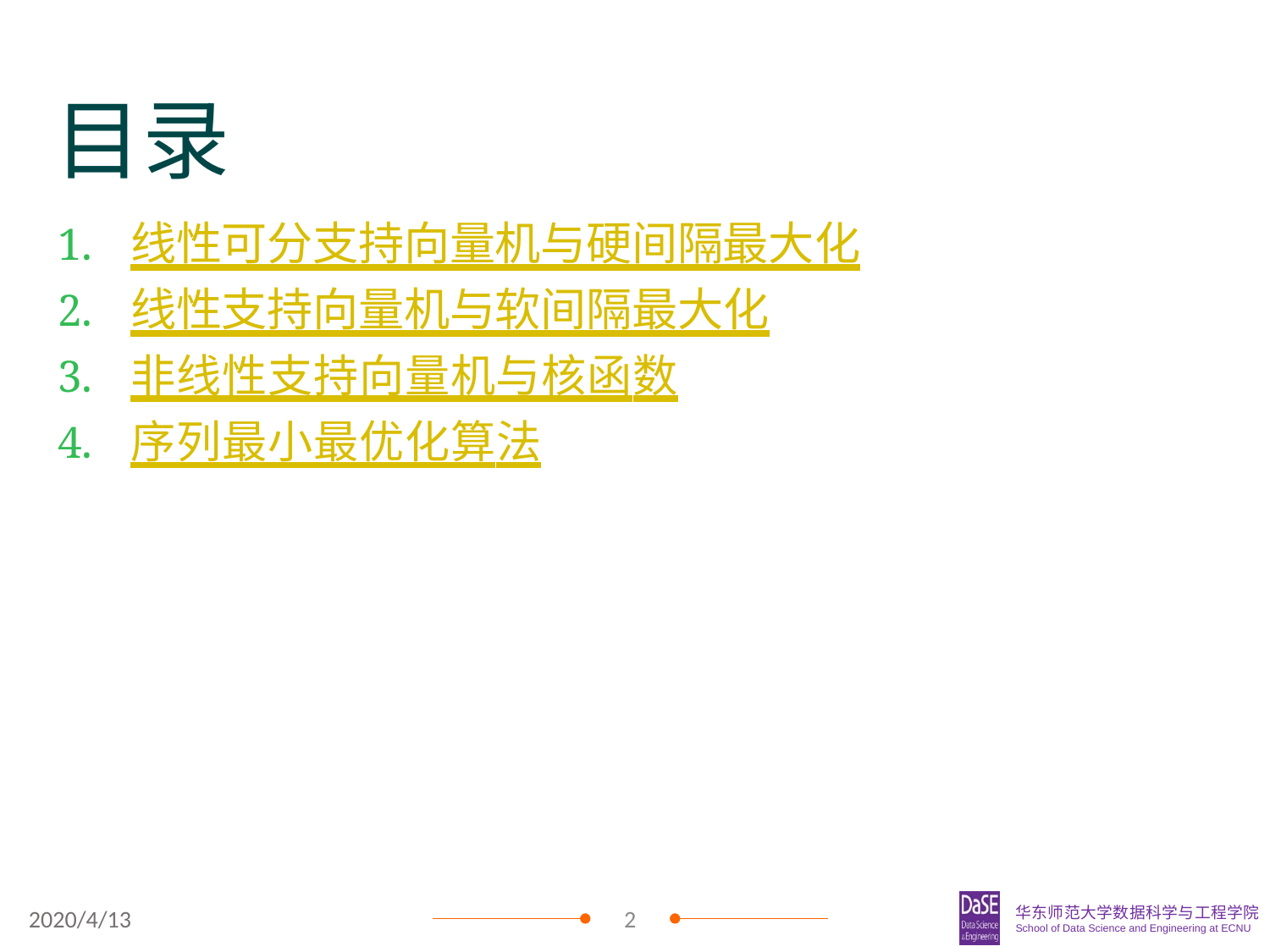

目录
1.	线性可分支持向量机与硬间隔最大化
2.	线性支持向量机与软间隔最大化
3.	非线性支持向量机与核函数
4.	序列最小最优化算法